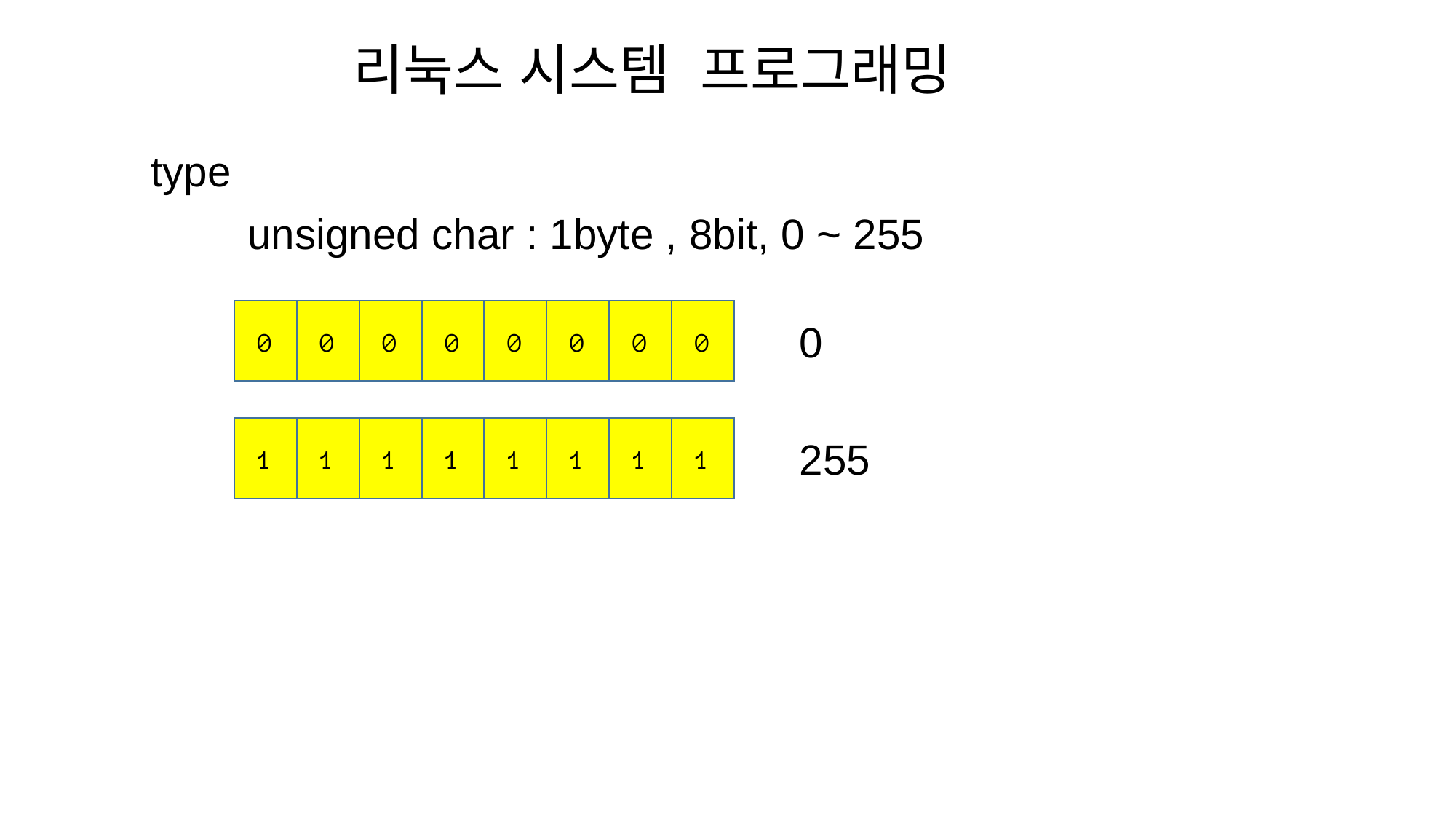

리눅스 시스템  프로그래밍
type
unsigned char : 1byte , 8bit, 0 ~ 255
0
0
0
0
0
0
0
0
0
1
1
1
1
1
1
1
1
255